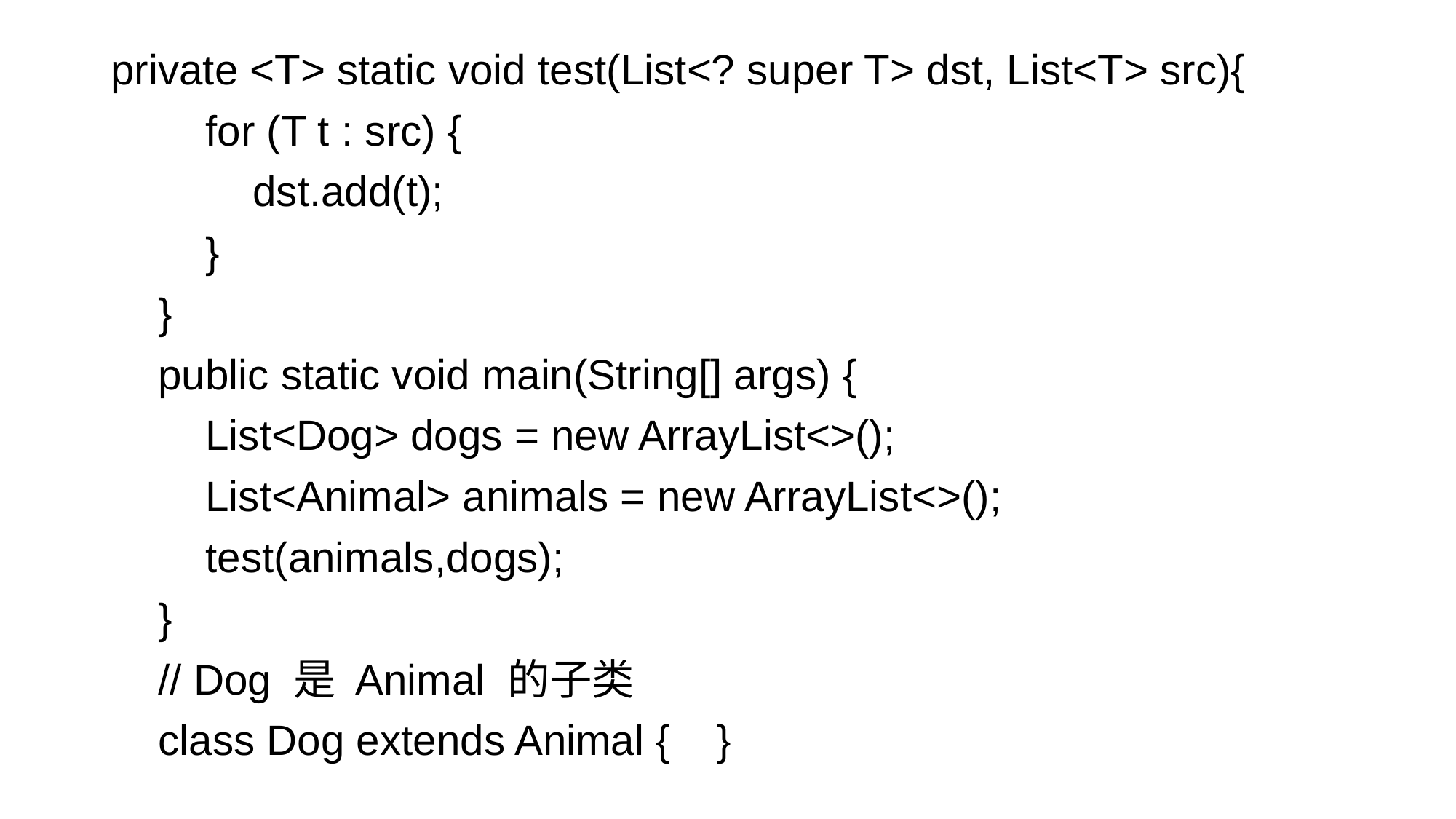

private <T> static void test(List<? super T> dst, List<T> src){
        for (T t : src) {
            dst.add(t);
        }
    }
    public static void main(String[] args) {
        List<Dog> dogs = new ArrayList<>();
        List<Animal> animals = new ArrayList<>();
        test(animals,dogs);
    }
    // Dog 是 Animal 的子类
    class Dog extends Animal {    }